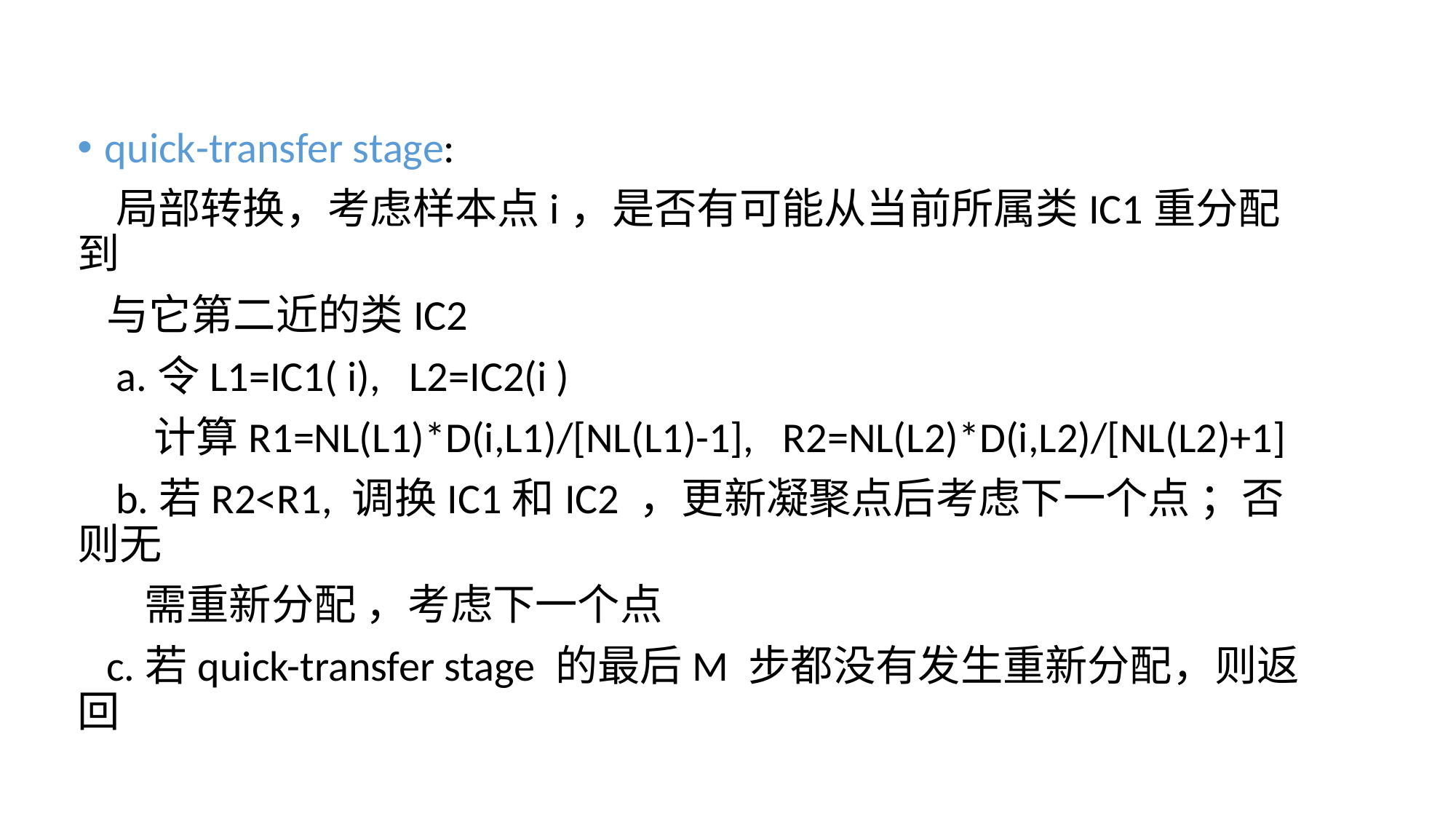

quick-transfer stage:
   局部转换，考虑样本点i，是否有可能从当前所属类IC1重分配到
  与它第二近的类IC2
    a.令L1=IC1( i),   L2=IC2(i )
       计算R1=NL(L1)*D(i,L1)/[NL(L1)-1],   R2=NL(L2)*D(i,L2)/[NL(L2)+1]
    b.若R2<R1, 调换IC1和IC2 ，更新凝聚点后考虑下一个点 ；否则无
      需重新分配 ，考虑下一个点
   c.若quick-transfer stage 的最后M 步都没有发生重新分配，则返回